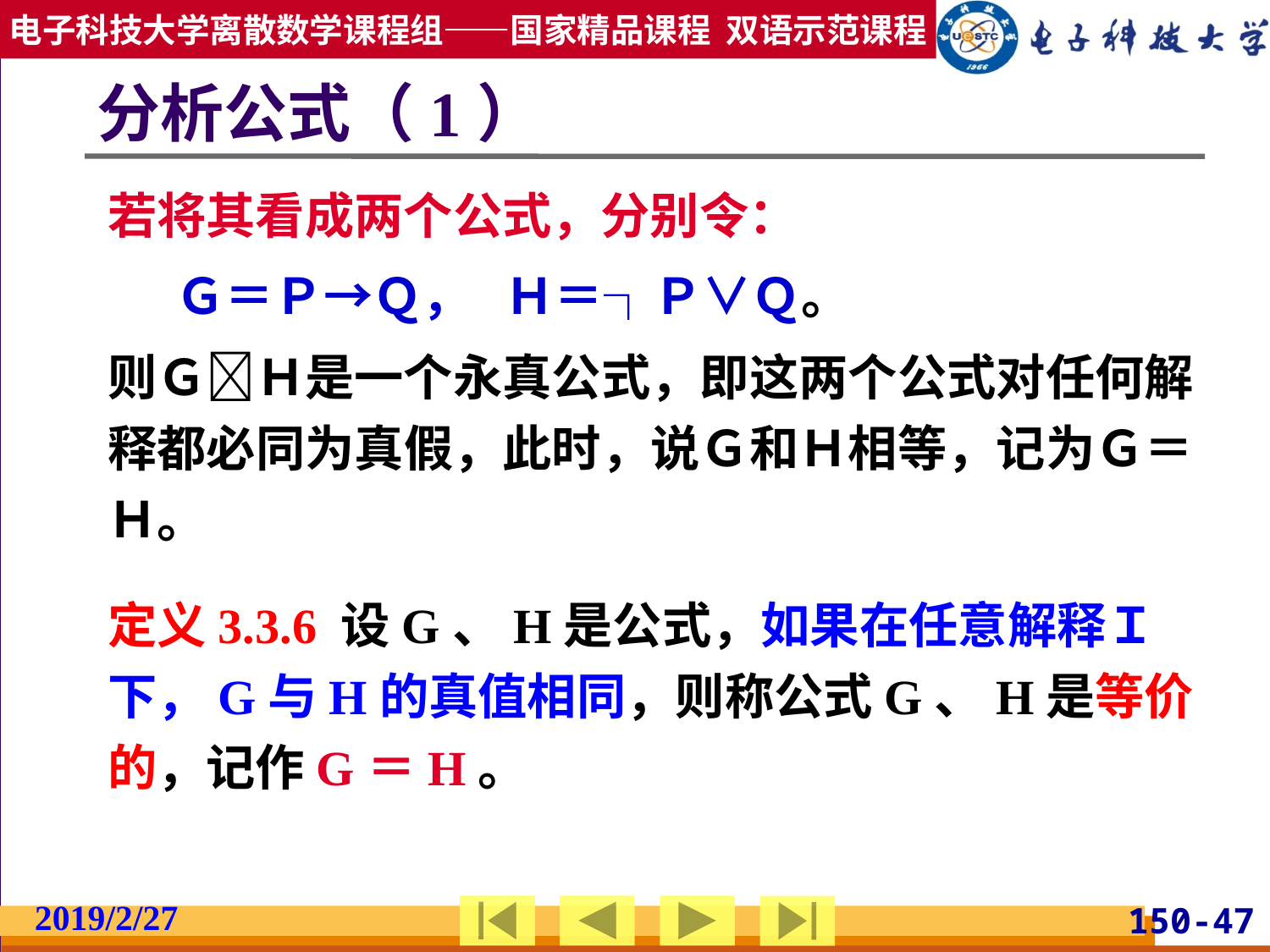

分析公式（1）
若将其看成两个公式，分别令：
     Ｇ＝Ｐ→Ｑ，   Ｈ＝┐Ｐ∨Ｑ。
则Ｇ↔Ｈ是一个永真公式，即这两个公式对任何解释都必同为真假，此时，说Ｇ和Ｈ相等，记为Ｇ＝Ｈ。
定义3.3.6 设G、H是公式，如果在任意解释Ｉ下，G与H的真值相同，则称公式G、H是等价的，记作G＝H。
2019/2/27